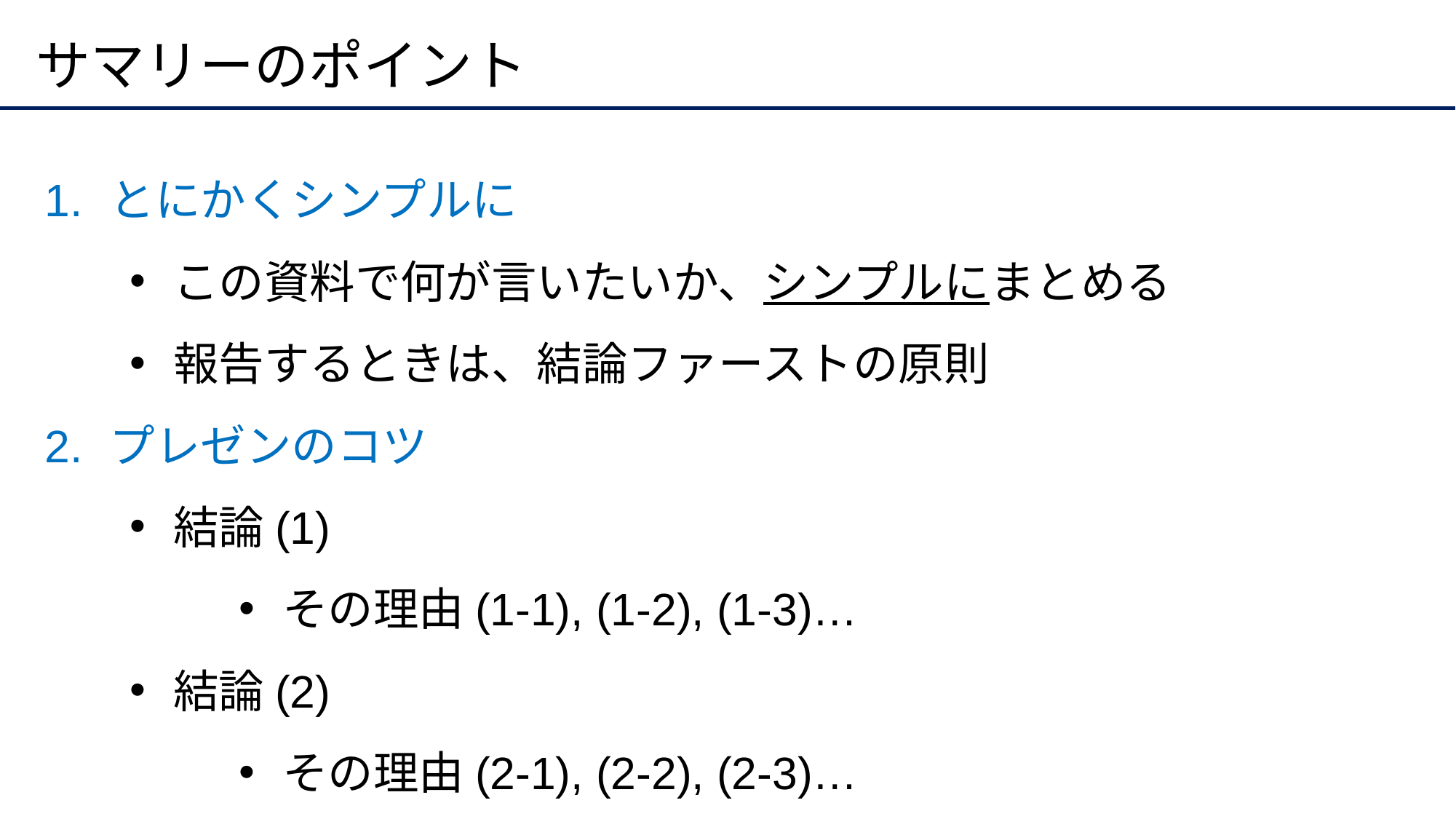

# サマリーのポイント
とにかくシンプルに
この資料で何が言いたいか、シンプルにまとめる
報告するときは、結論ファーストの原則
プレゼンのコツ
結論(1)
その理由(1-1), (1-2), (1-3)…
結論(2)
その理由(2-1), (2-2), (2-3)…